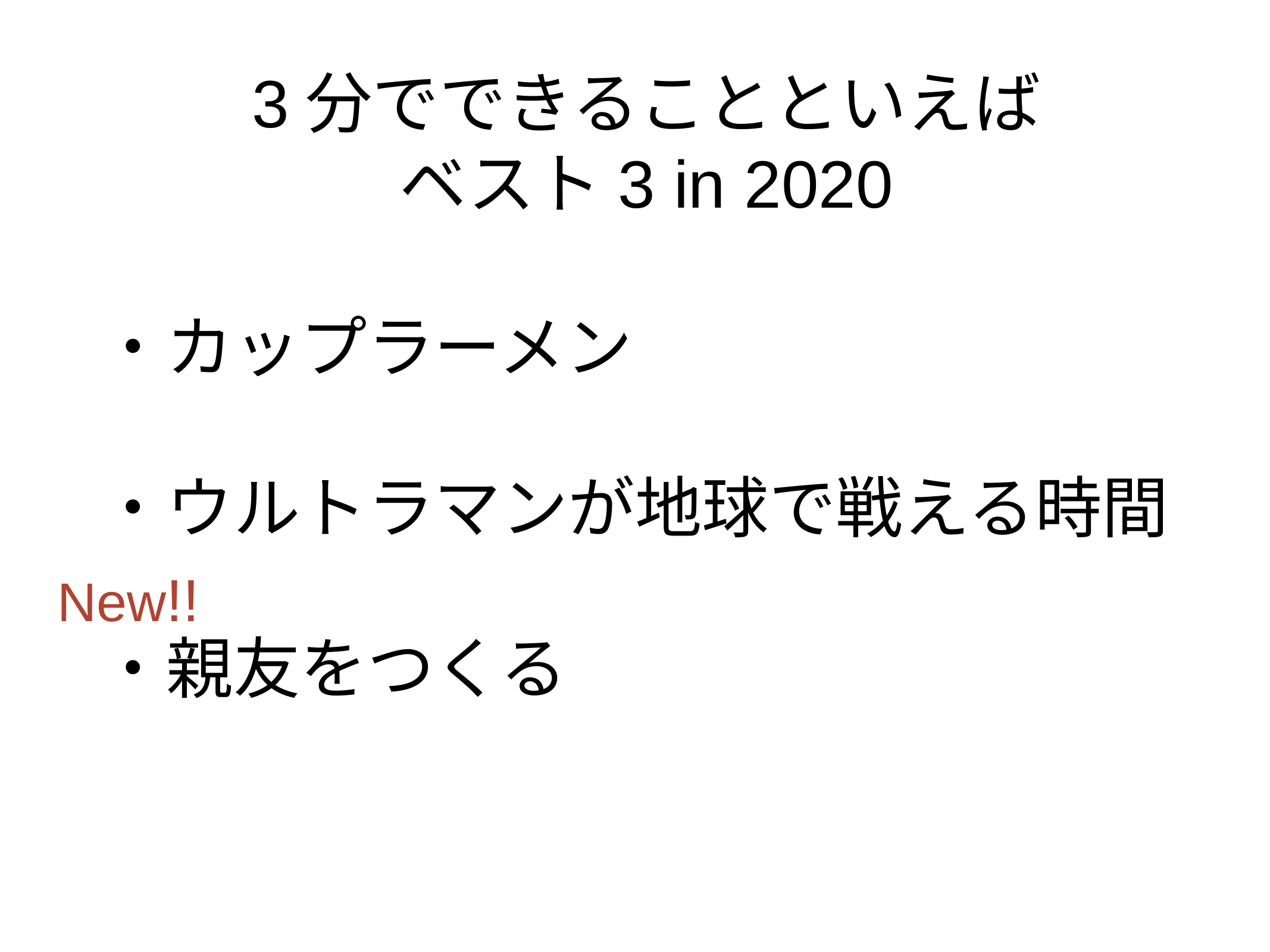

3分でできることといえば
ベスト3 in 2020
・カップラーメン

・ウルトラマンが地球で戦える時間
・親友をつくる
New!!